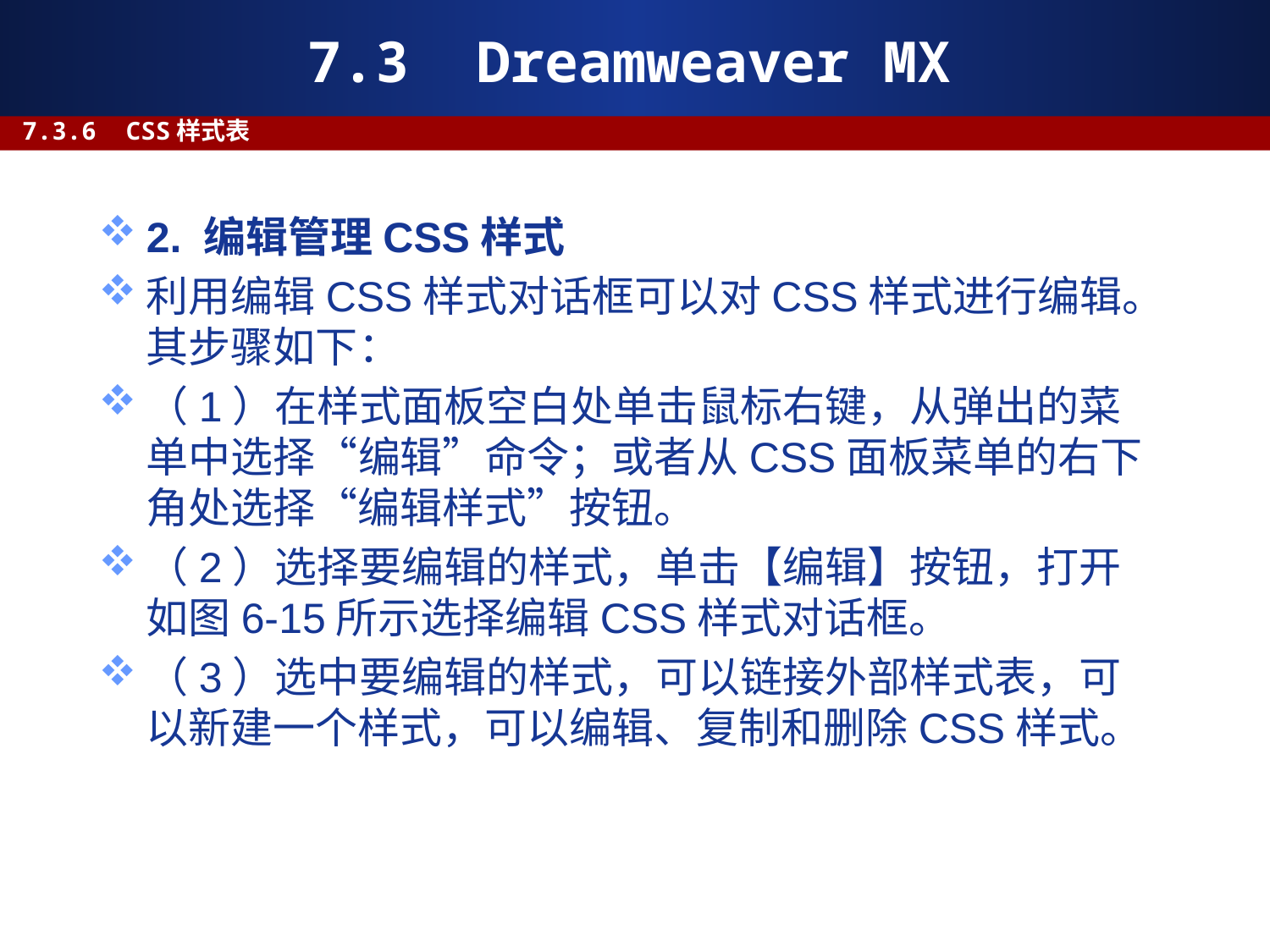

# 7.3  Dreamweaver MX
7.3.6  CSS样式表
2. 编辑管理CSS样式
利用编辑CSS样式对话框可以对CSS样式进行编辑。其步骤如下：
（1）在样式面板空白处单击鼠标右键，从弹出的菜单中选择“编辑”命令；或者从CSS面板菜单的右下角处选择“编辑样式”按钮。
（2）选择要编辑的样式，单击【编辑】按钮，打开如图6-15所示选择编辑CSS样式对话框。
（3）选中要编辑的样式，可以链接外部样式表，可以新建一个样式，可以编辑、复制和删除CSS样式。